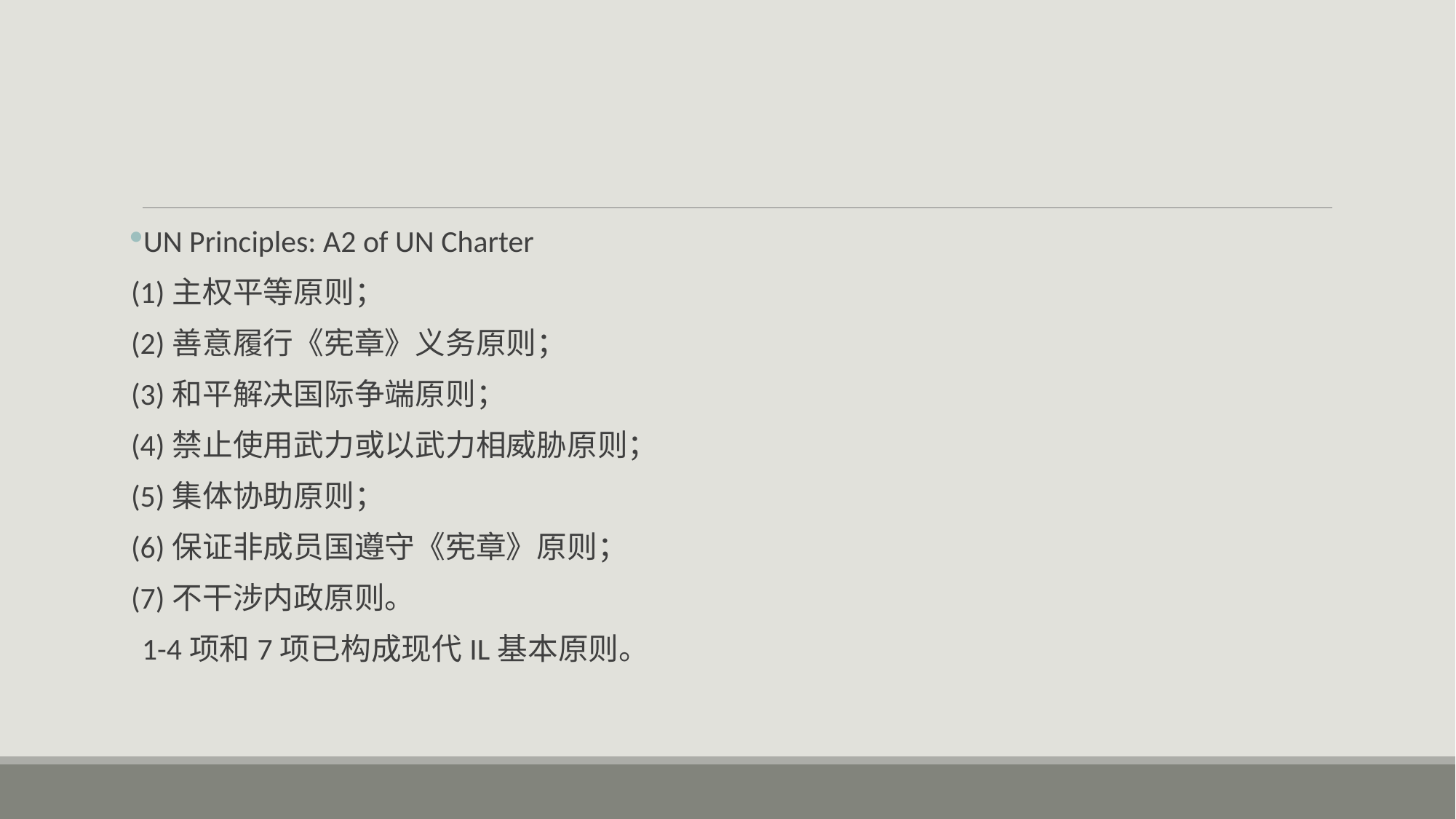

#
UN Principles: A2 of UN Charter
(1)主权平等原则；
(2)善意履行《宪章》义务原则；
(3)和平解决国际争端原则；
(4)禁止使用武力或以武力相威胁原则；
(5)集体协助原则；
(6)保证非成员国遵守《宪章》原则；
(7)不干涉内政原则。
1-4项和7项已构成现代IL基本原则。